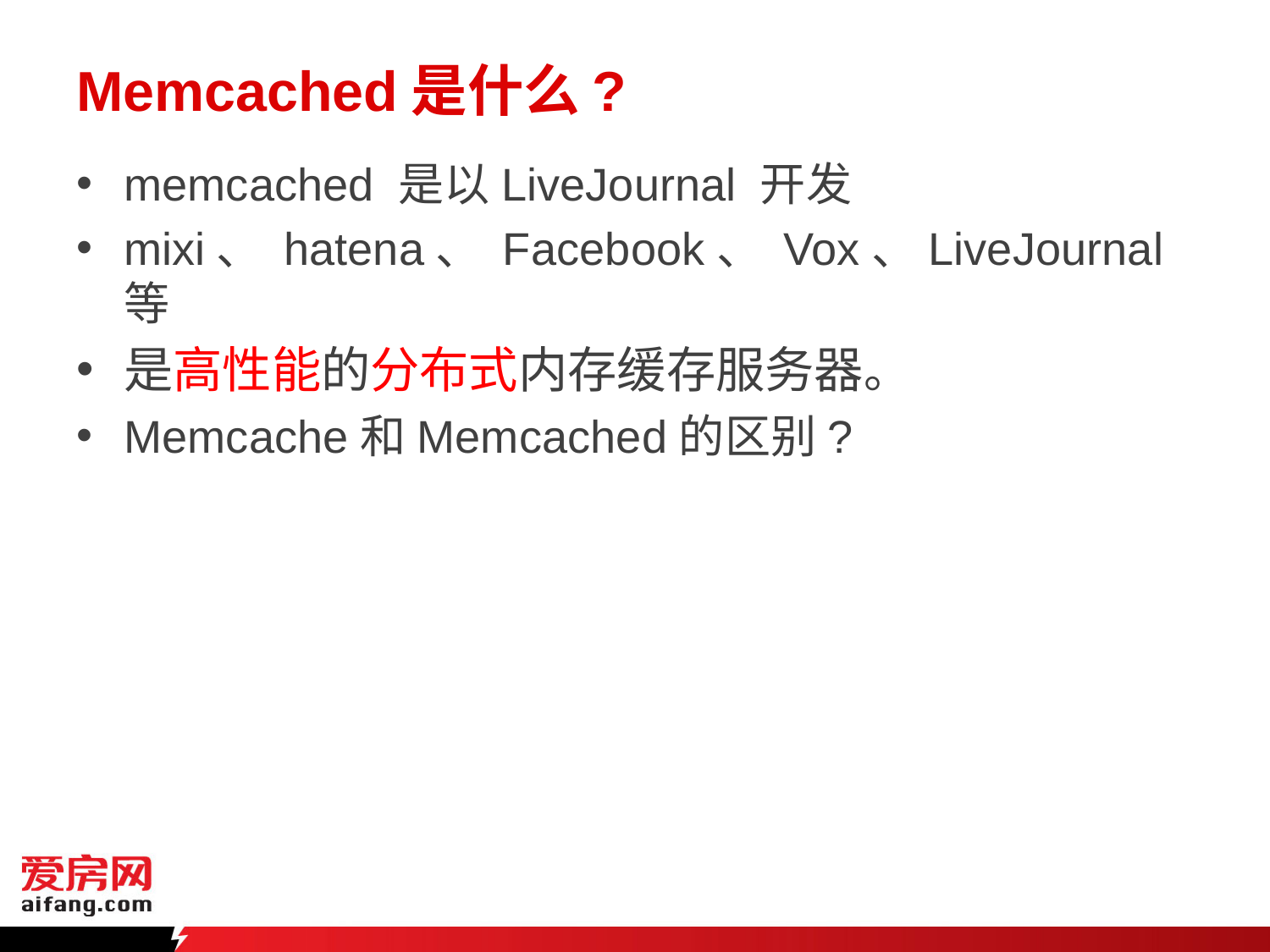

# Memcached是什么?
memcached 是以LiveJournal 开发
mixi、 hatena、 Facebook、 Vox、LiveJournal等
是高性能的分布式内存缓存服务器。
Memcache和Memcached的区别?